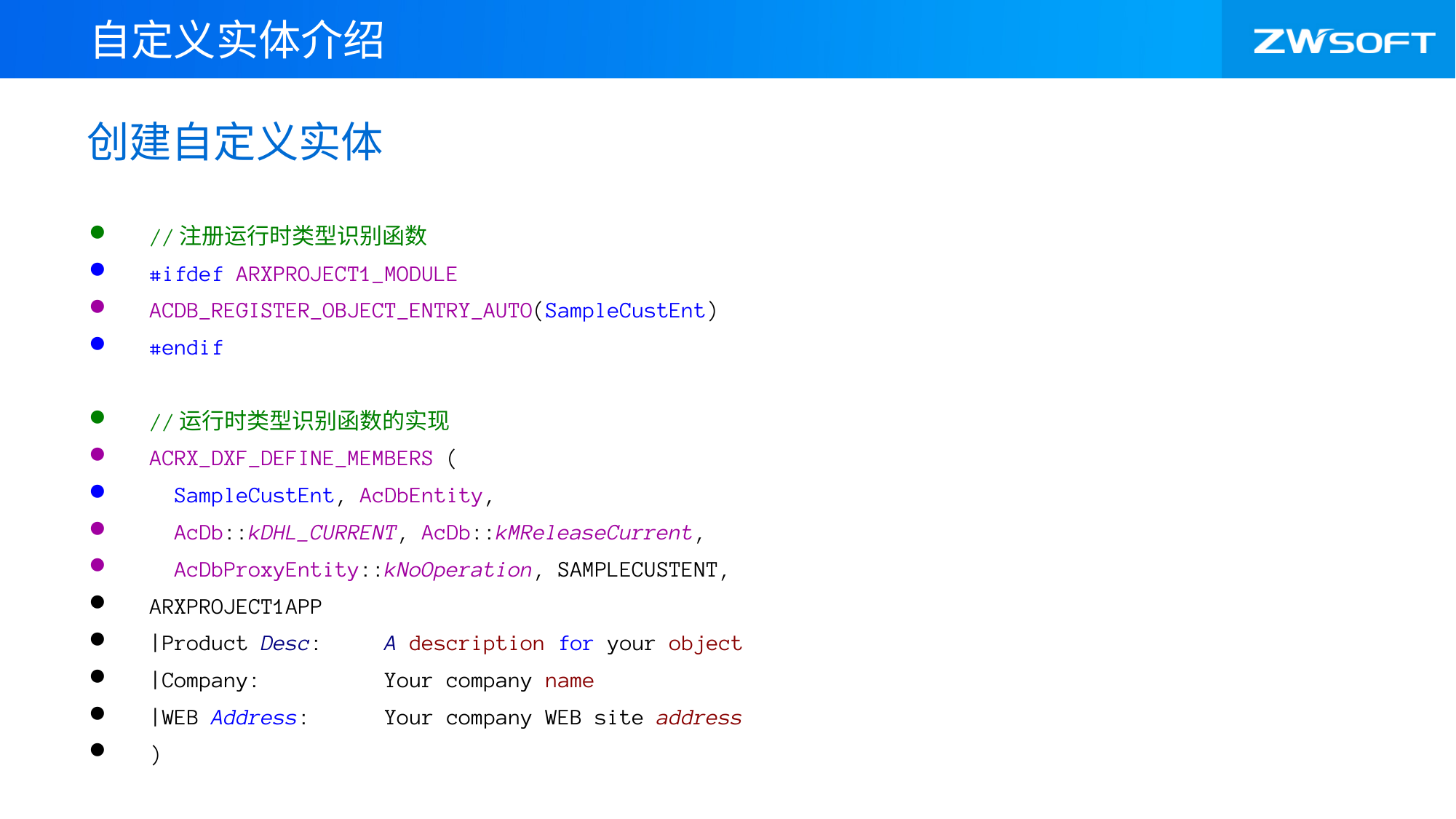

自定义实体介绍
# 创建自定义实体
//注册运行时类型识别函数
#ifdef ARXPROJECT1_MODULE
ACDB_REGISTER_OBJECT_ENTRY_AUTO(SampleCustEnt)
#endif

//运行时类型识别函数的实现
ACRX_DXF_DEFINE_MEMBERS (
  SampleCustEnt, AcDbEntity,
  AcDb::kDHL_CURRENT, AcDb::kMReleaseCurrent,
  AcDbProxyEntity::kNoOperation, SAMPLECUSTENT,
ARXPROJECT1APP
|Product Desc:     A description for your object
|Company:          Your company name
|WEB Address:      Your company WEB site address
)